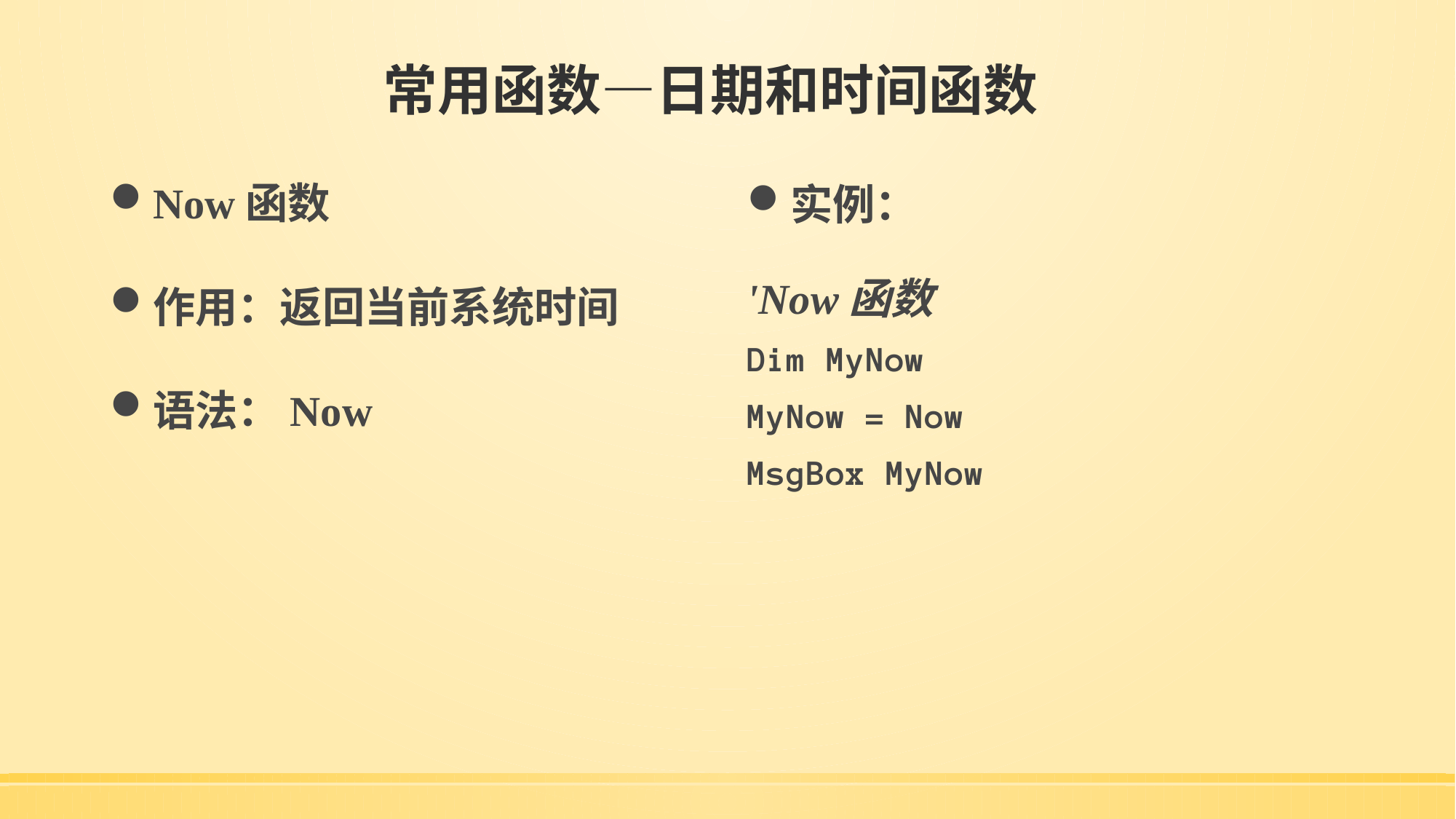

# 常用函数—日期和时间函数
Now函数
作用：返回当前系统时间
语法：Now

实例：
'Now函数
Dim MyNow
MyNow = Now
MsgBox MyNow